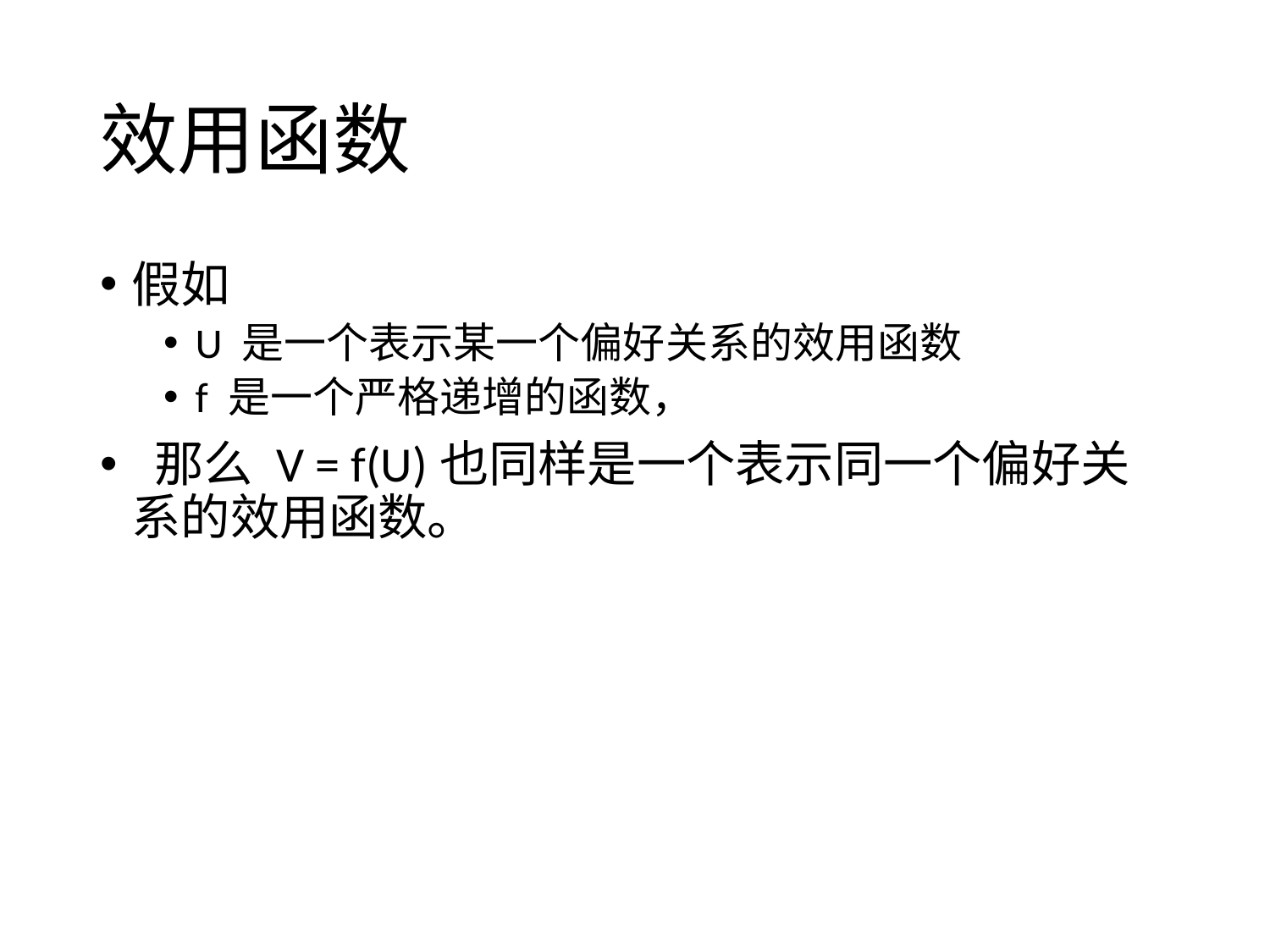

# 效用函数
假如
U 是一个表示某一个偏好关系的效用函数
f 是一个严格递增的函数，
 那么 V = f(U)也同样是一个表示同一个偏好关系的效用函数。